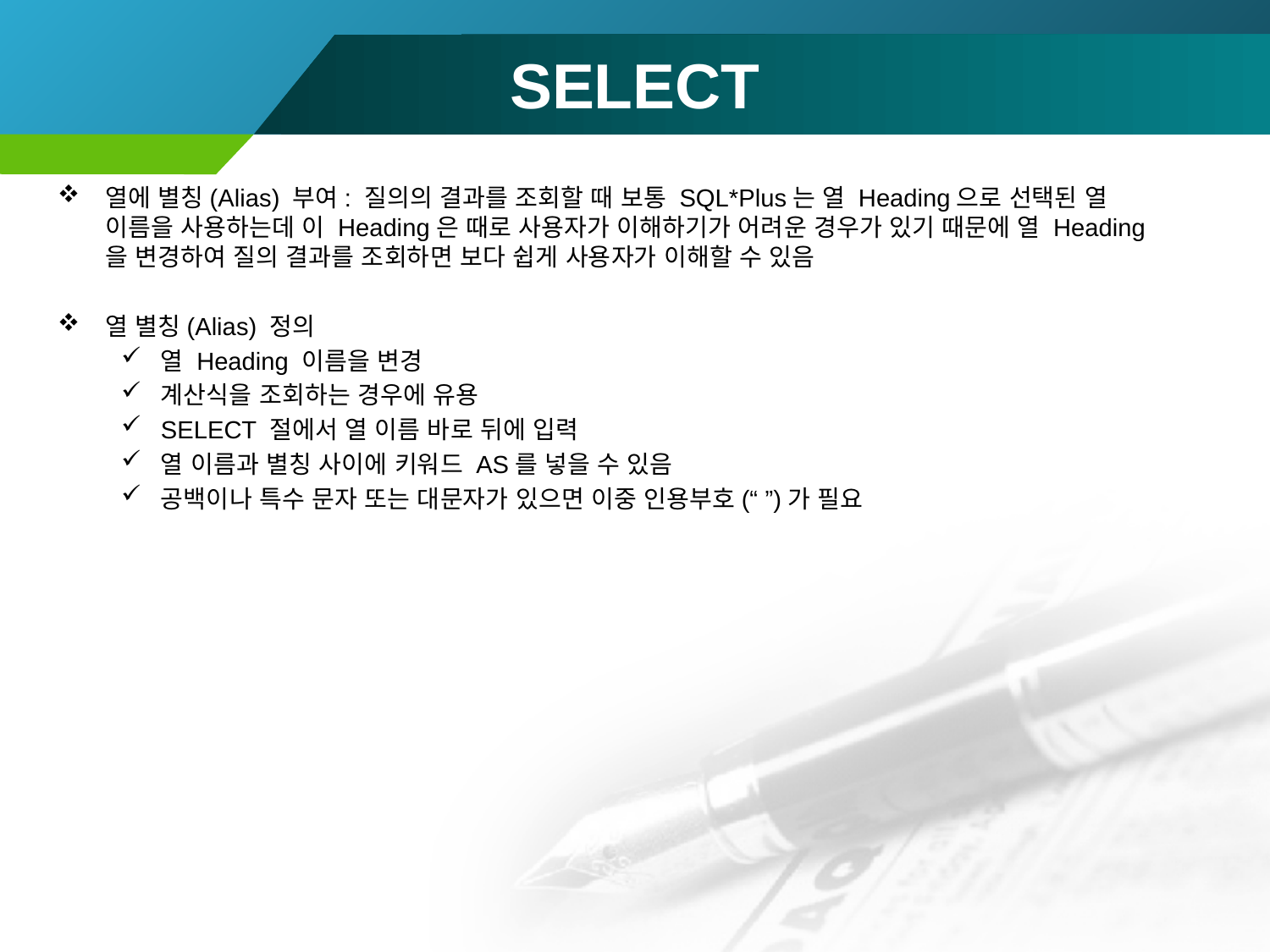

SELECT
열에 별칭(Alias) 부여: 질의의 결과를 조회할 때 보통 SQL*Plus는 열 Heading으로 선택된 열 이름을 사용하는데 이 Heading은 때로 사용자가 이해하기가 어려운 경우가 있기 때문에 열 Heading을 변경하여 질의 결과를 조회하면 보다 쉽게 사용자가 이해할 수 있음

열 별칭(Alias) 정의
열 Heading 이름을 변경
계산식을 조회하는 경우에 유용
SELECT 절에서 열 이름 바로 뒤에 입력
열 이름과 별칭 사이에 키워드 AS를 넣을 수 있음
공백이나 특수 문자 또는 대문자가 있으면 이중 인용부호(“ ”)가 필요